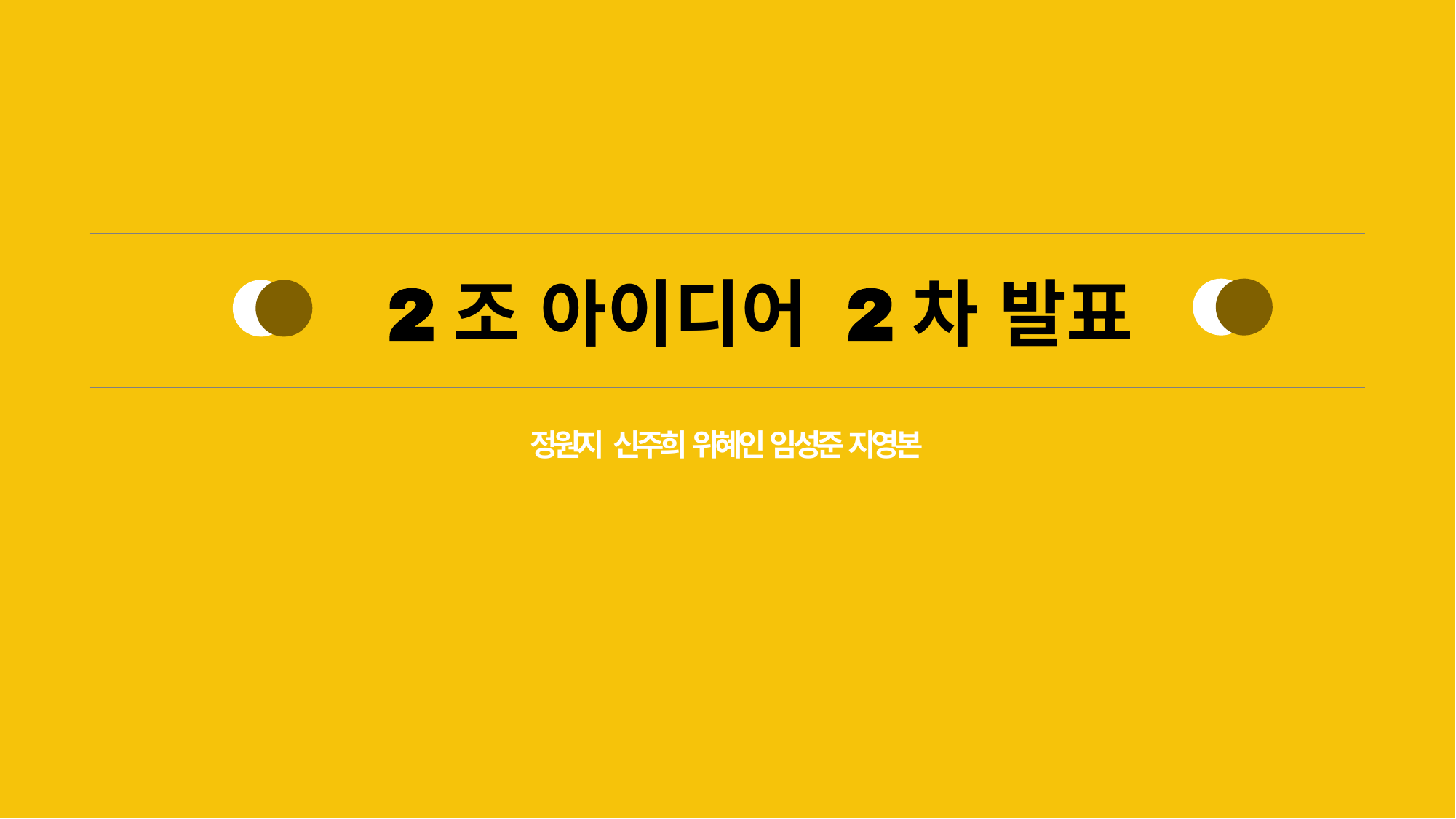

2조 아이디어 2차 발표

정원지  신주희  위혜인  임성준  지영본